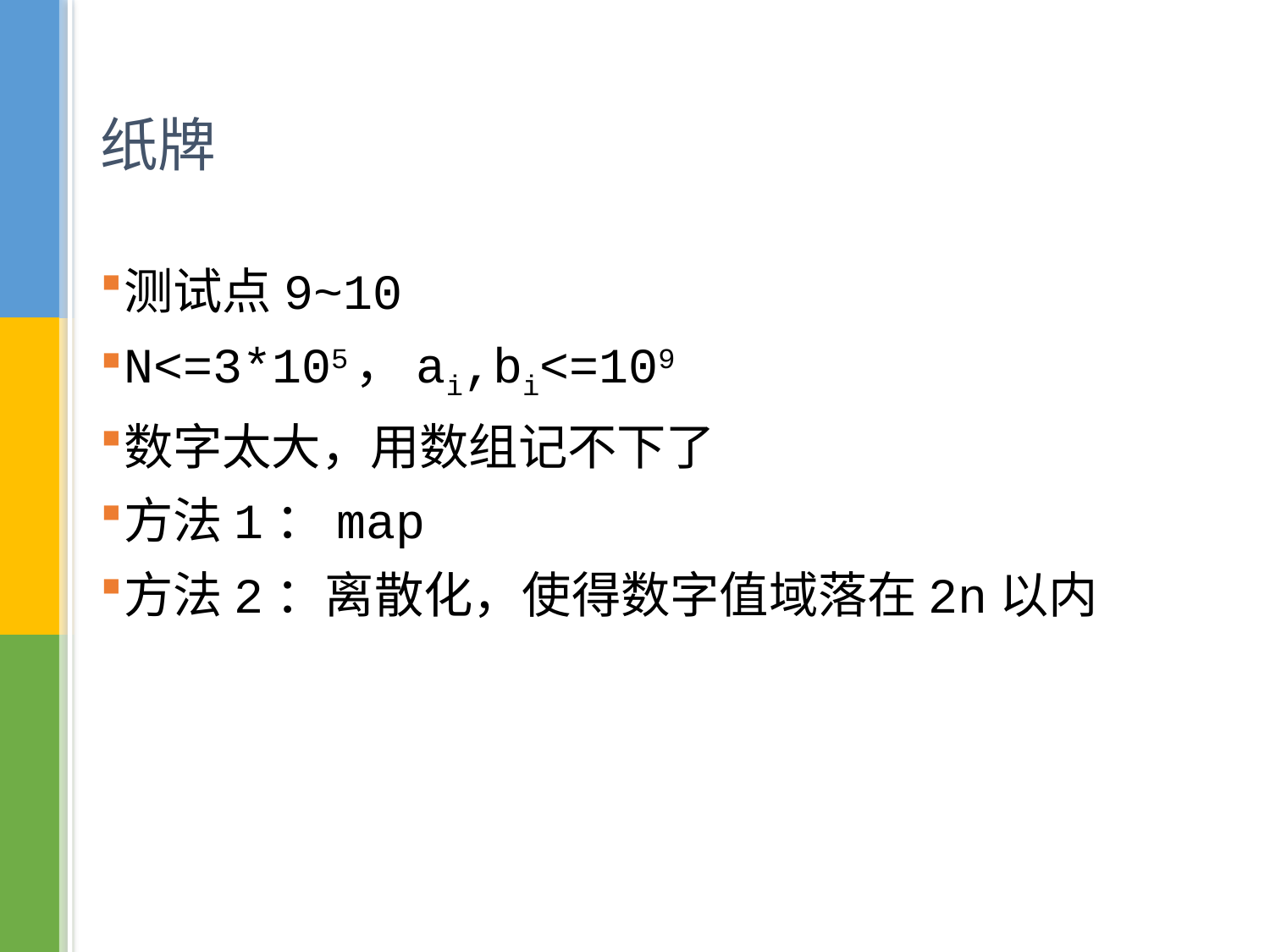

# 纸牌
测试点9~10
N<=3*105，ai,bi<=109
数字太大，用数组记不下了
方法1：map
方法2：离散化，使得数字值域落在2n以内